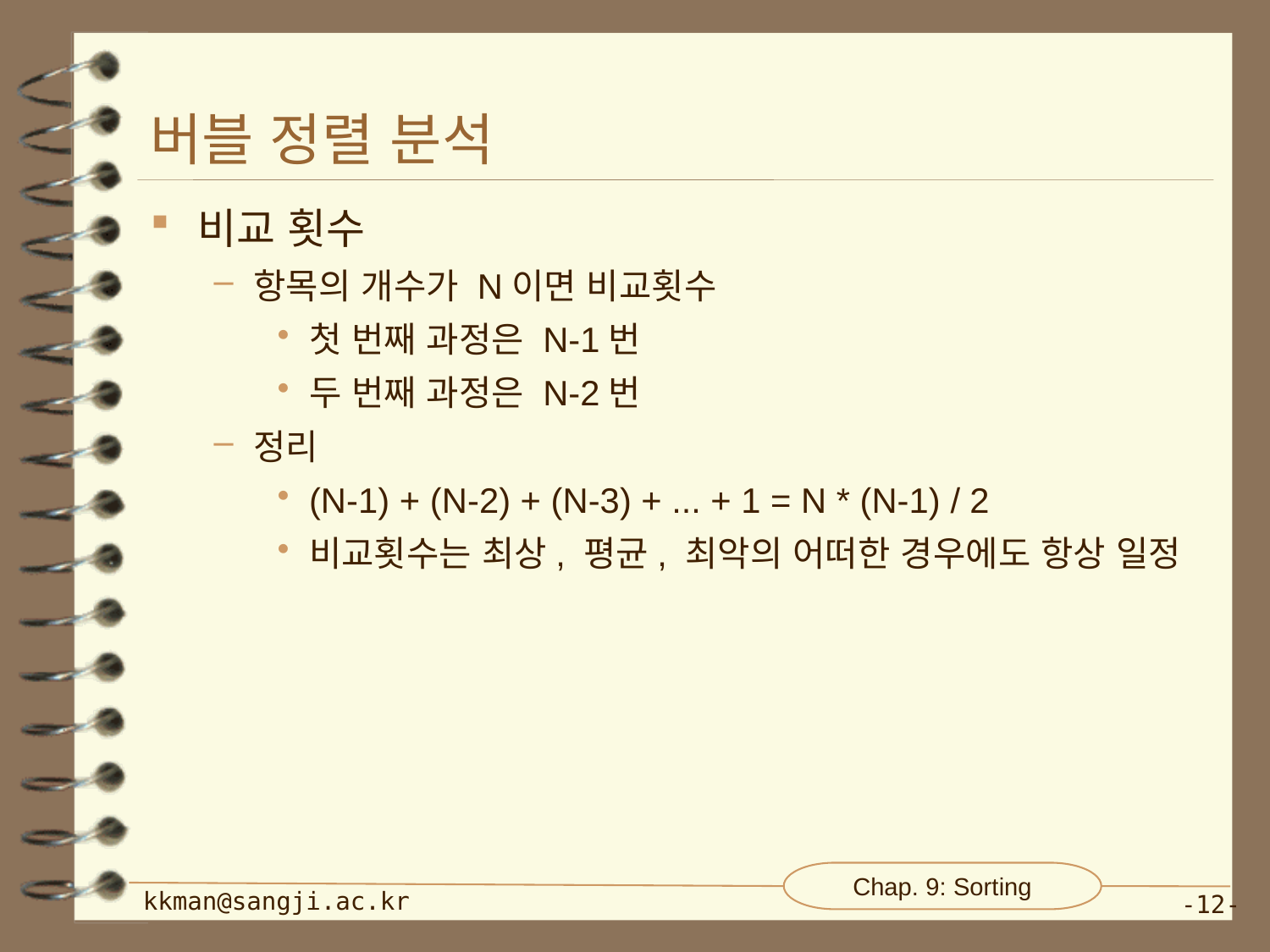

# 버블 정렬 분석
비교 횟수
항목의 개수가 N이면 비교횟수
첫 번째 과정은 N-1번
두 번째 과정은 N-2번
정리
(N-1) + (N-2) + (N-3) + ... + 1 = N * (N-1) / 2
비교횟수는 최상, 평균, 최악의 어떠한 경우에도 항상 일정